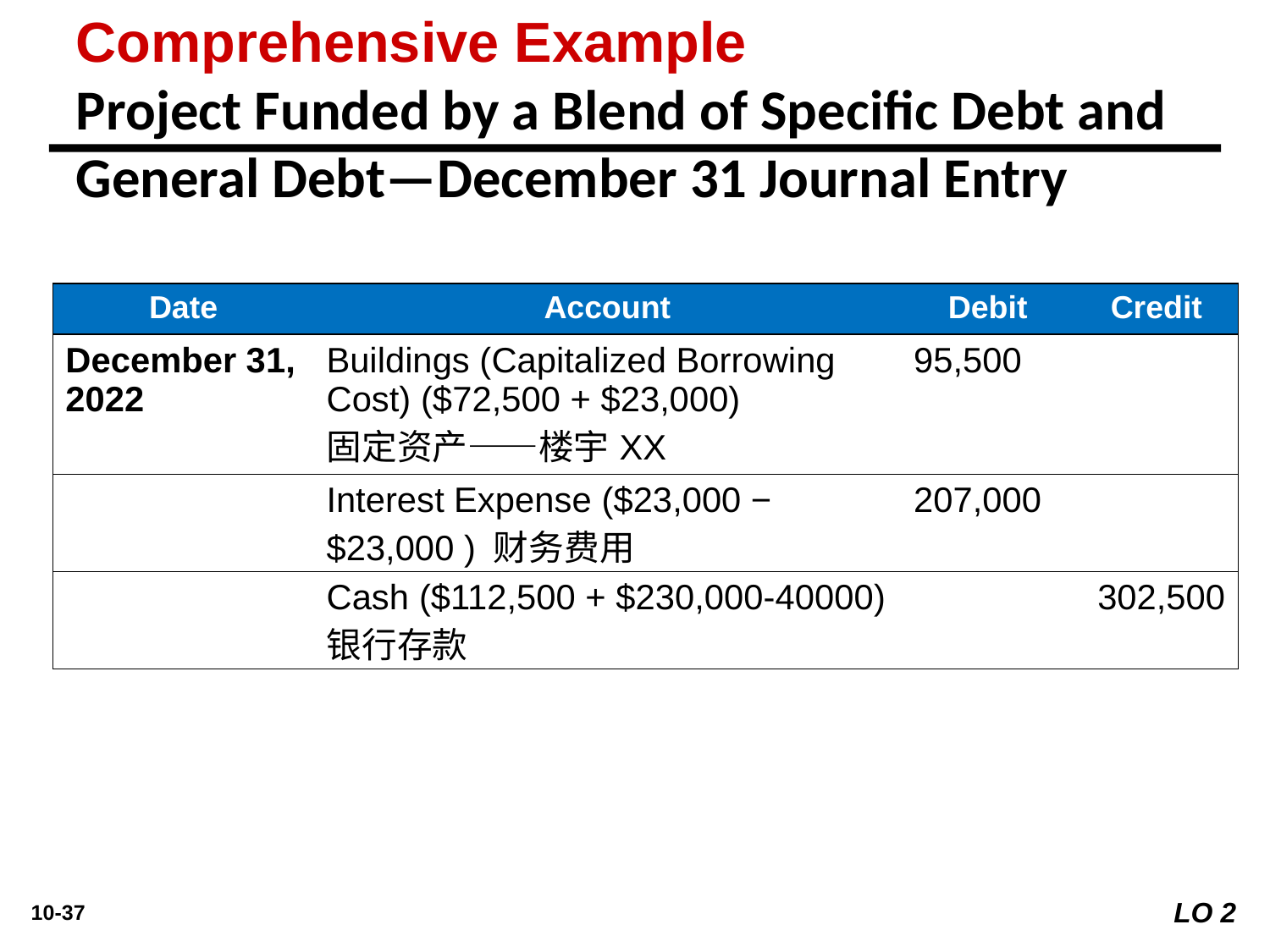

Comprehensive Example
Project Funded by a Blend of Specific Debt and General Debt—December 31 Journal Entry

| Date | Account | Debit | Credit |
| --- | --- | --- | --- |
| December 31, 2022 | Buildings (Capitalized Borrowing Cost) ($72,500 + $23,000) 固定资产——楼宇XX | 95,500 |  |
|  | Interest Expense ($23,000 − $23,000 ) 财务费用 | 207,000 |  |
|  | Cash ($112,500 + $230,000-40000) 银行存款 |  | 302,500 |
LO 2